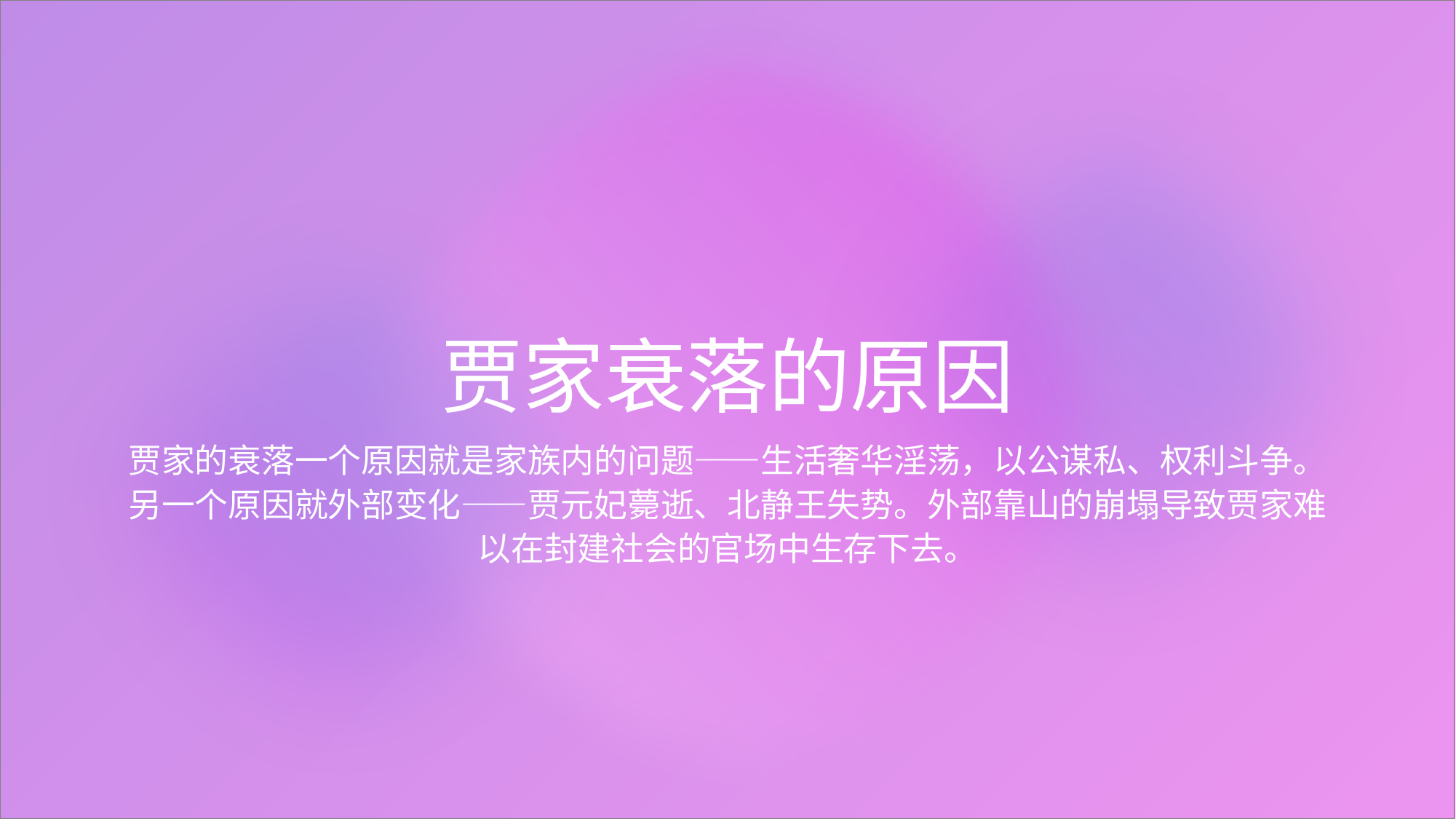

# 贾家衰落的原因

贾家的衰落一个原因就是家族内的问题——生活奢华淫荡，以公谋私、权利斗争。另一个原因就外部变化——贾元妃薨逝、北静王失势。外部靠山的崩塌导致贾家难以在封建社会的官场中生存下去。